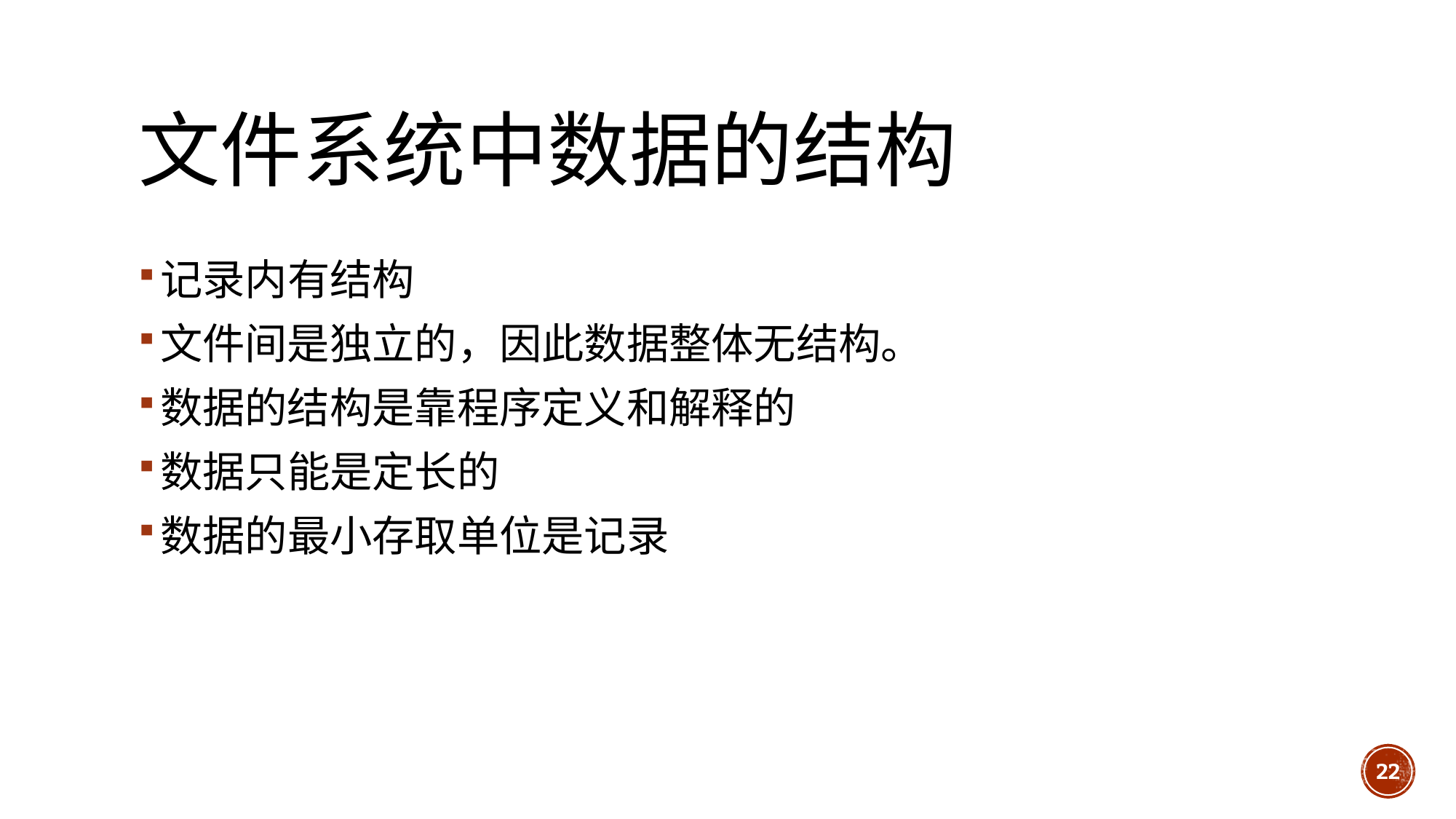

# 文件系统中数据的结构
记录内有结构
文件间是独立的，因此数据整体无结构。
数据的结构是靠程序定义和解释的
数据只能是定长的
数据的最小存取单位是记录

22